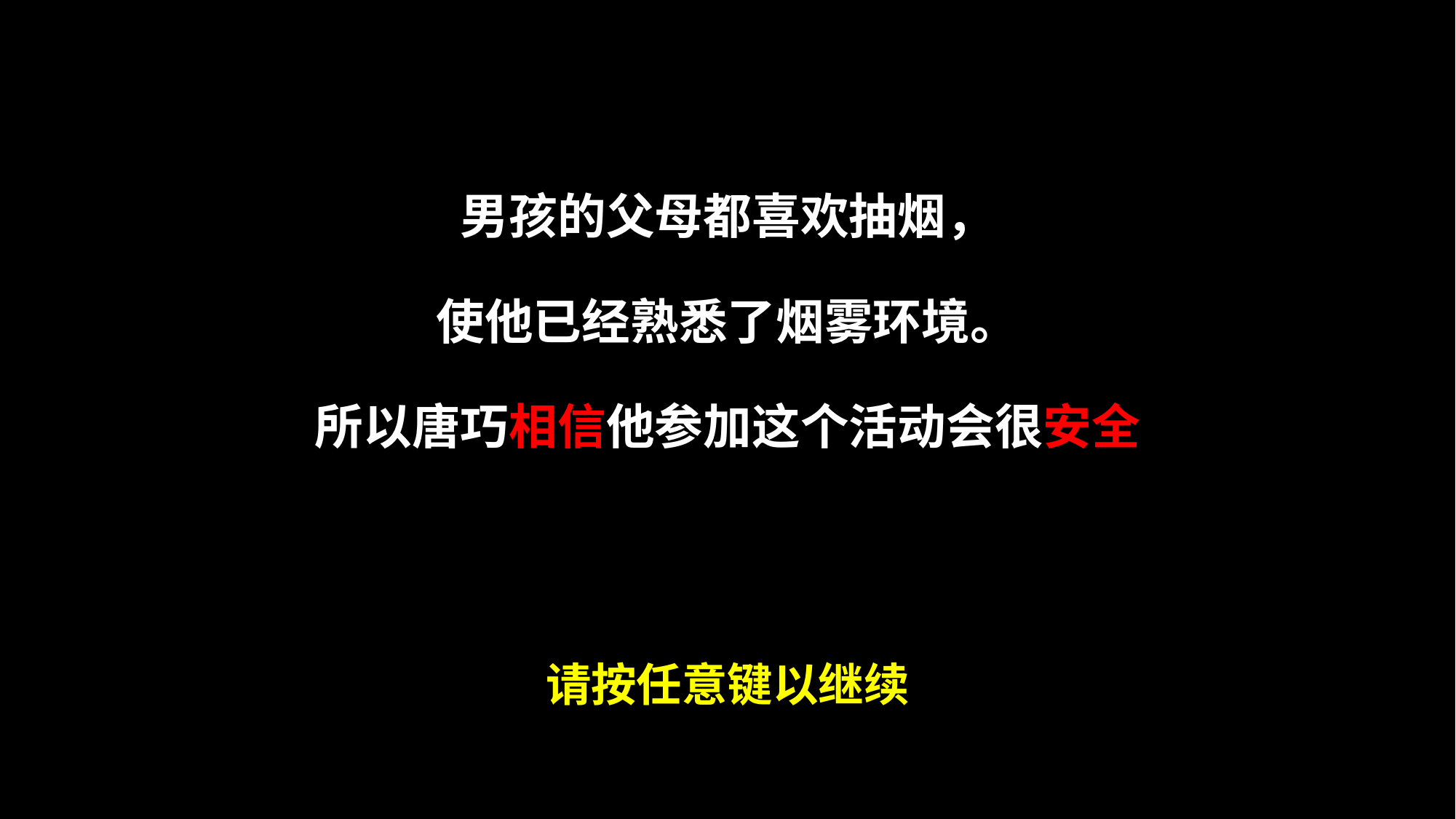

# 男孩的父母都喜欢抽烟， 使他已经熟悉了烟雾环境。 所以唐巧相信他参加这个活动会很安全
请按任意键以继续